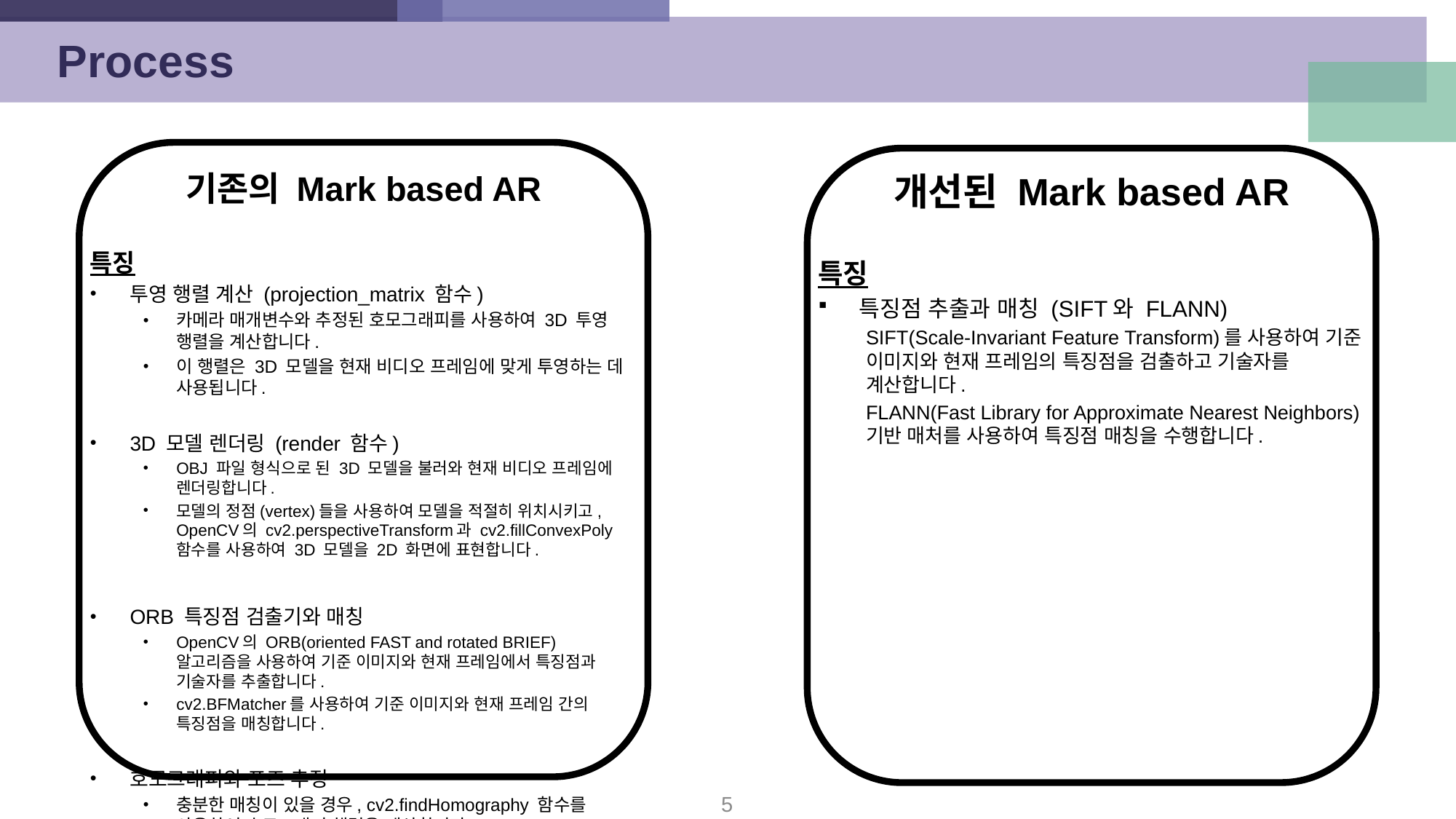

# Process

기존의 Mark based AR

특징
투영 행렬 계산 (projection_matrix 함수)
카메라 매개변수와 추정된 호모그래피를 사용하여 3D 투영 행렬을 계산합니다.
이 행렬은 3D 모델을 현재 비디오 프레임에 맞게 투영하는 데 사용됩니다.

3D 모델 렌더링 (render 함수)
OBJ 파일 형식으로 된 3D 모델을 불러와 현재 비디오 프레임에 렌더링합니다.
모델의 정점(vertex)들을 사용하여 모델을 적절히 위치시키고, OpenCV의 cv2.perspectiveTransform과 cv2.fillConvexPoly 함수를 사용하여 3D 모델을 2D 화면에 표현합니다.

ORB 특징점 검출기와 매칭
OpenCV의 ORB(oriented FAST and rotated BRIEF) 알고리즘을 사용하여 기준 이미지와 현재 프레임에서 특징점과 기술자를 추출합니다.
cv2.BFMatcher를 사용하여 기준 이미지와 현재 프레임 간의 특징점을 매칭합니다.

호모그래피와 포즈 추정
충분한 매칭이 있을 경우, cv2.findHomography 함수를 사용하여 호모그래피 행렬을 계산합니다.
이 호모그래피를 사용하여 기준 이미지의 코너점을 현재 프레임에 맞게 변환하고, 이를 기반으로 3D 투영 행렬을 계산합니다.

개선된 Mark based AR

특징
특징점 추출과 매칭 (SIFT와 FLANN)
SIFT(Scale-Invariant Feature Transform)를 사용하여 기준 이미지와 현재 프레임의 특징점을 검출하고 기술자를 계산합니다.
FLANN(Fast Library for Approximate Nearest Neighbors) 기반 매처를 사용하여 특징점 매칭을 수행합니다.

5